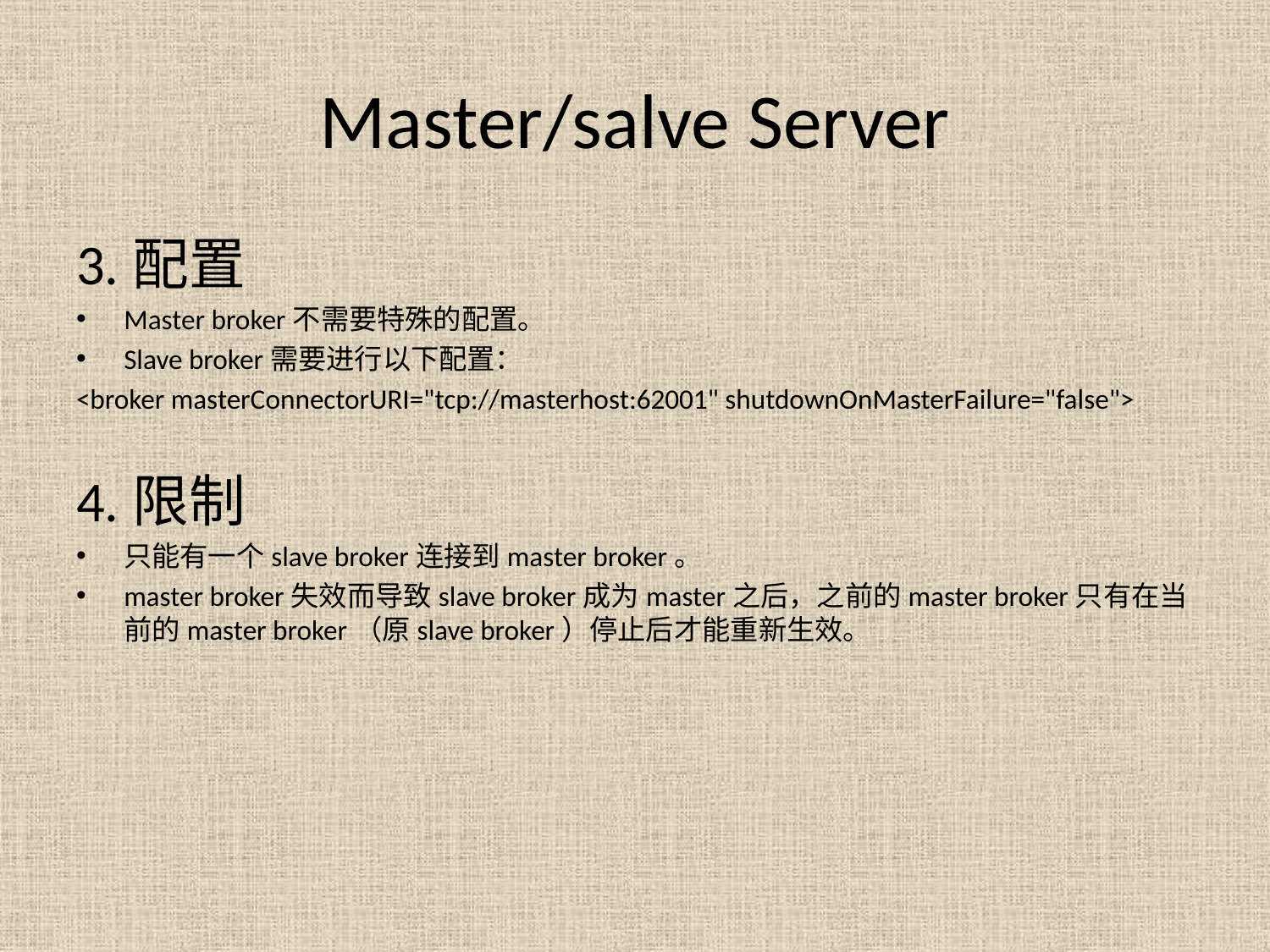

# Master/salve Server
3.配置
Master broker不需要特殊的配置。
Slave broker需要进行以下配置：
<broker masterConnectorURI="tcp://masterhost:62001" shutdownOnMasterFailure="false">

4.限制
只能有一个slave broker连接到master broker。
master broker失效而导致slave broker成为master之后，之前的master broker只有在当前的master broker（原slave broker）停止后才能重新生效。